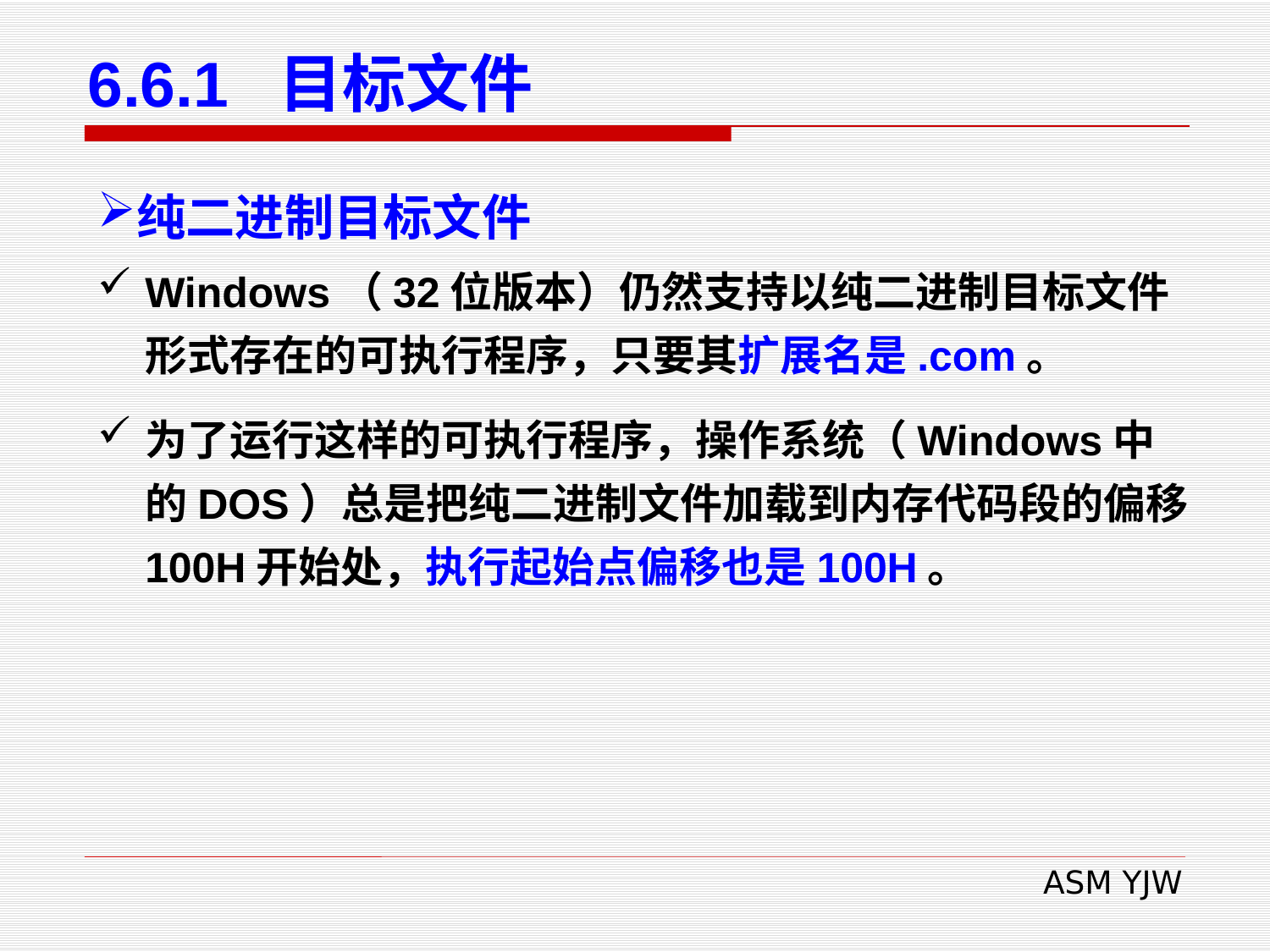

# 6.6.1  目标文件
纯二进制目标文件
Windows（32位版本）仍然支持以纯二进制目标文件形式存在的可执行程序，只要其扩展名是.com。
为了运行这样的可执行程序，操作系统（Windows中的DOS）总是把纯二进制文件加载到内存代码段的偏移100H开始处，执行起始点偏移也是100H。